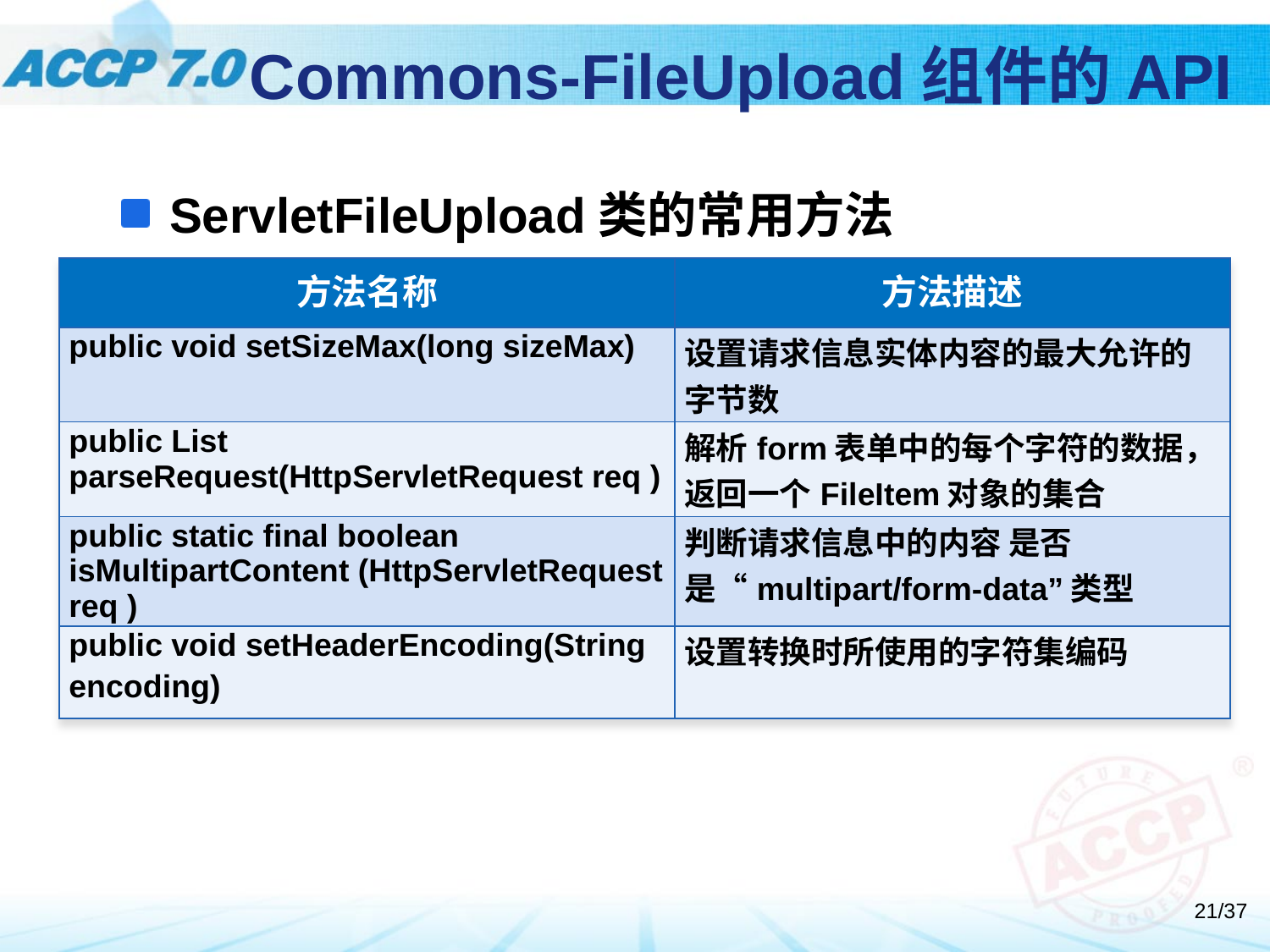

# Commons-FileUpload组件的API
ServletFileUpload类的常用方法
| 方法名称 | 方法描述 |
| --- | --- |
| public void setSizeMax(long sizeMax) | 设置请求信息实体内容的最大允许的字节数 |
| public List parseRequest(HttpServletRequest req ) | 解析form表单中的每个字符的数据，返回一个FileItem对象的集合 |
| public static final boolean isMultipartContent (HttpServletRequest req ) | 判断请求信息中的内容 是否是“multipart/form-data”类型 |
| public void setHeaderEncoding(String encoding) | 设置转换时所使用的字符集编码 |
21/37